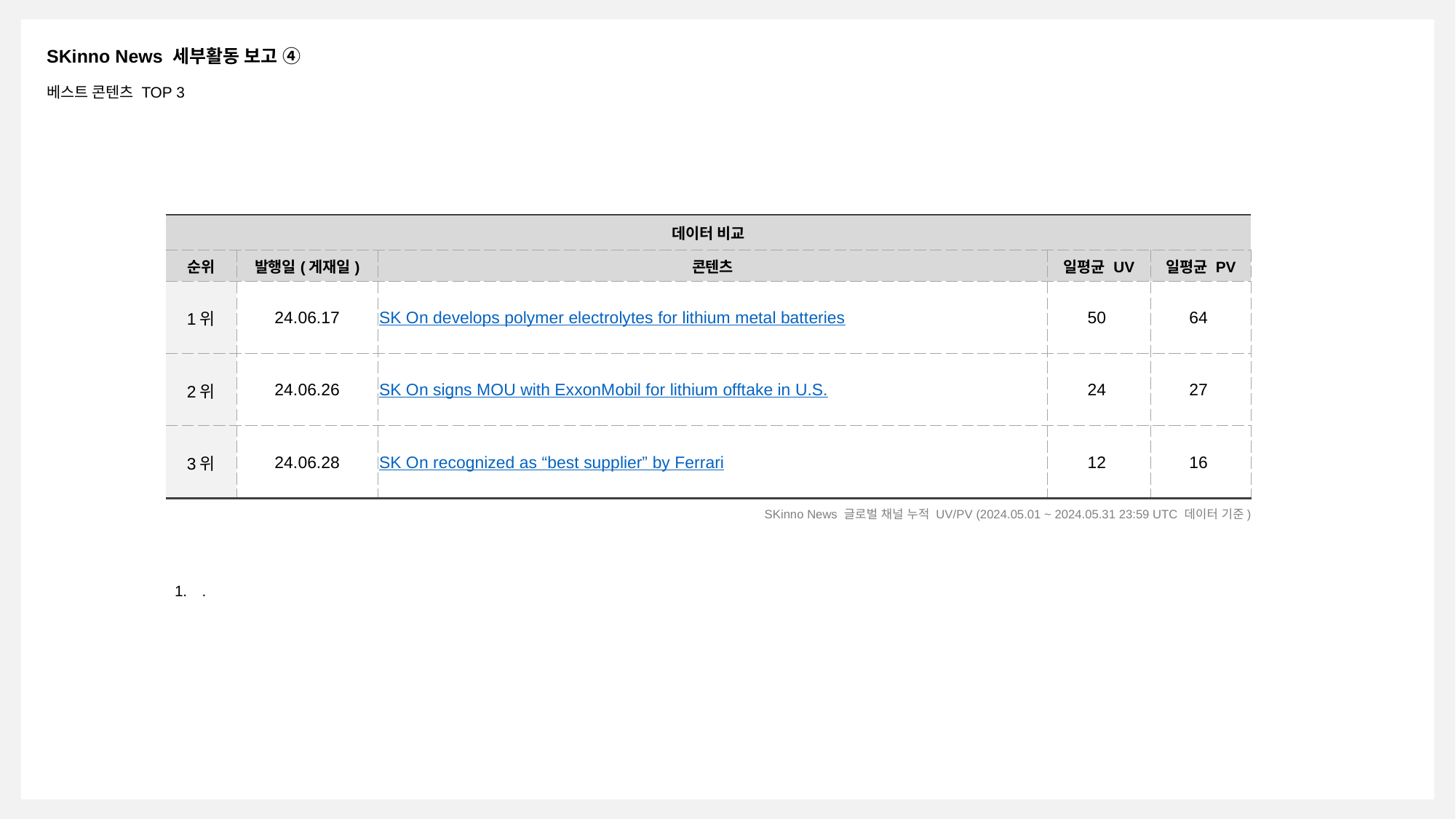

SKinno News 세부활동 보고 ④
베스트 콘텐츠 TOP 3
| 데이터 비교 |  |  |  |  |
| --- | --- | --- | --- | --- |
| 순위 | 발행일(게재일) | 콘텐츠 | 일평균 UV | 일평균 PV |
| 1위 | 24.06.17 | SK On develops polymer electrolytes for lithium metal batteries | 50 | 64 |
| 2위 | 24.06.26 | SK On signs MOU with ExxonMobil for lithium offtake in U.S. | 24 | 27 |
| 3위 | 24.06.28 | SK On recognized as “best supplier” by Ferrari | 12 | 16 |
SKinno News 글로벌 채널 누적 UV/PV (2024.05.01 ~ 2024.05.31 23:59 UTC 데이터 기준)
.